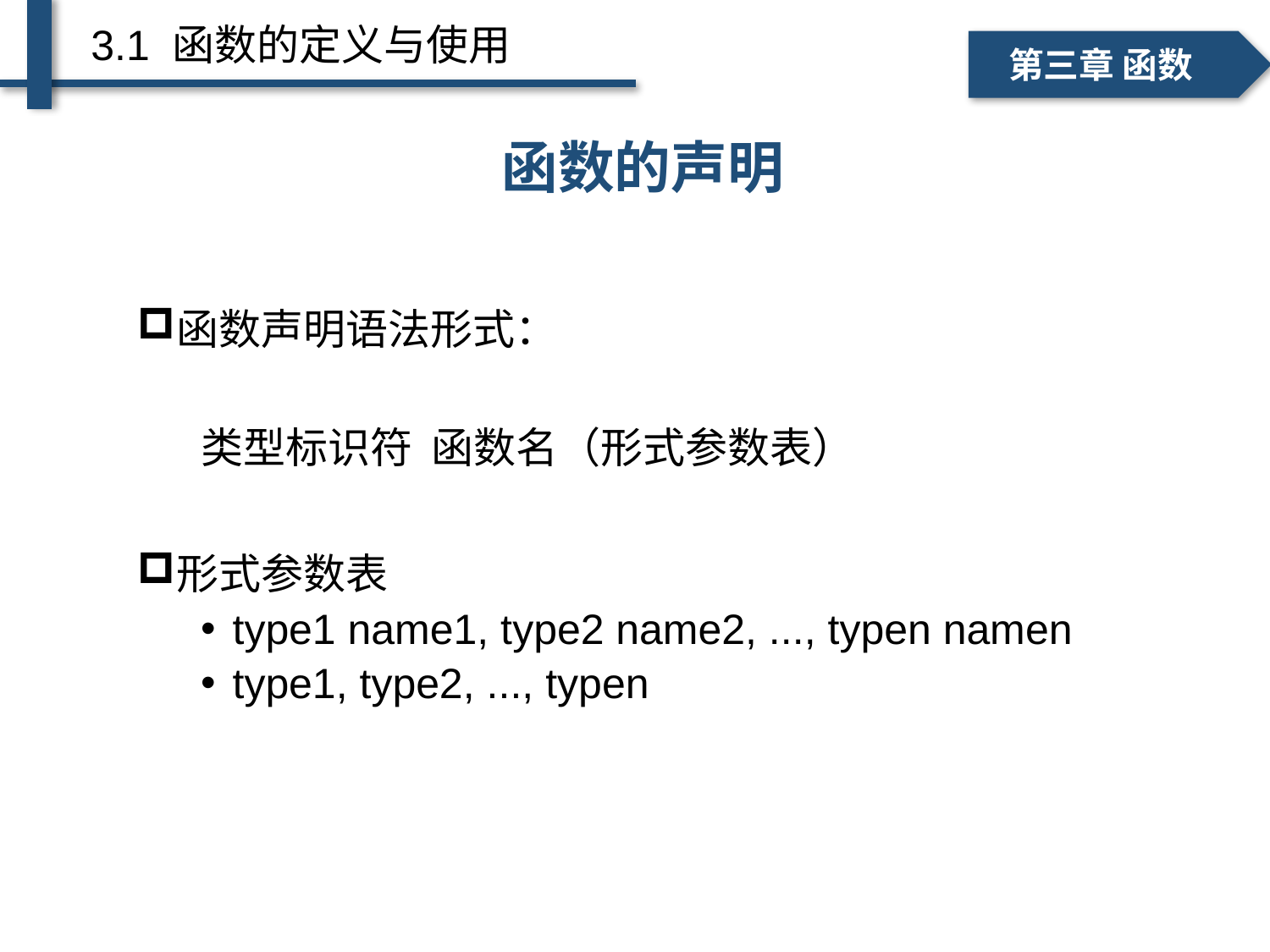

3.1 函数的定义与使用
一、个人简介
二、学术成绩

第三章 函数

函数的声明

函数声明语法形式：

类型标识符  函数名（形式参数表）

形式参数表
type1 name1, type2 name2, ..., typen namen
type1, type2, ..., typen

6